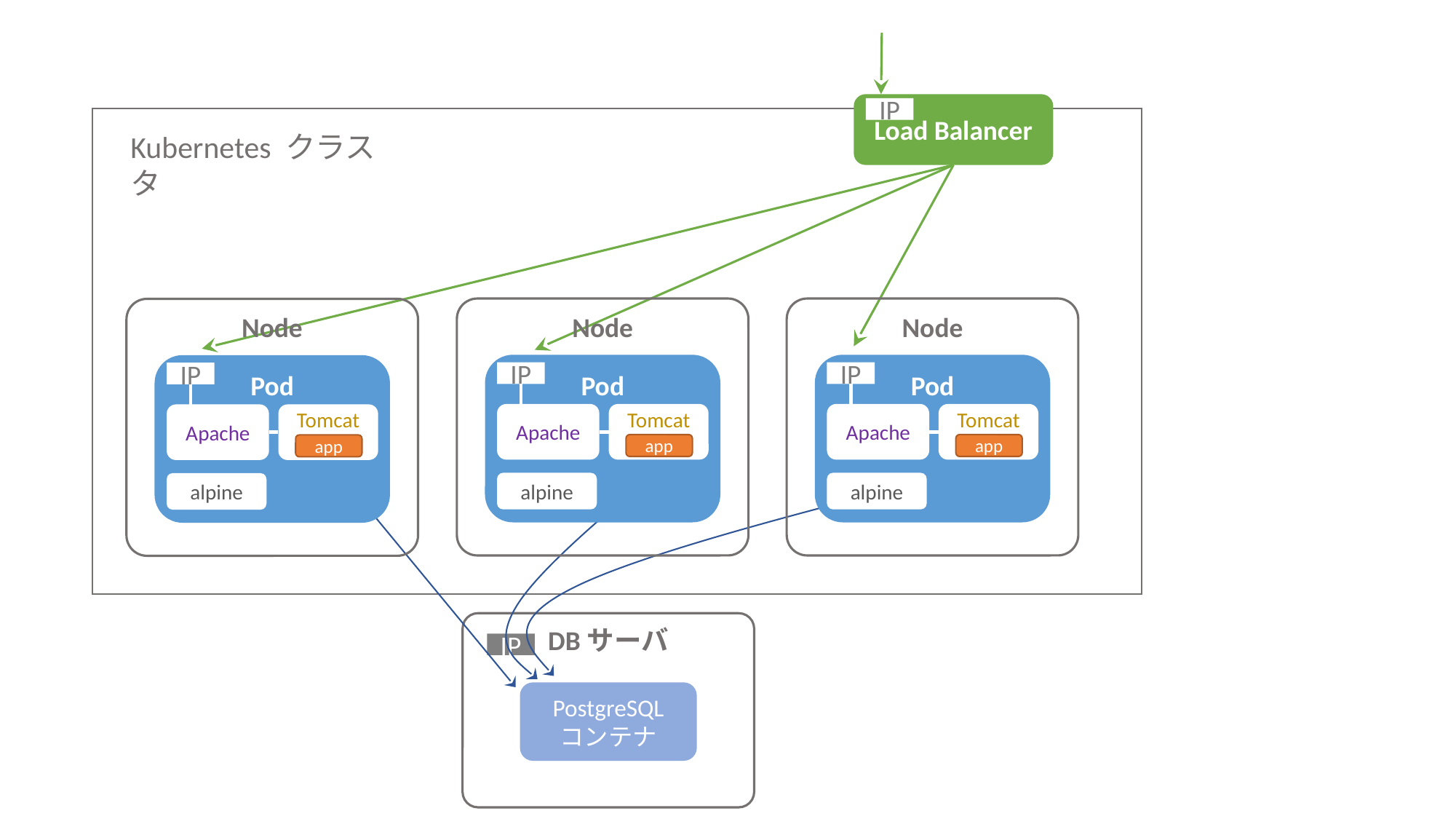

Load Balancer
IP

Kubernetes クラスタ
Node

Pod

IP
Tomcat

Apache
alpine
app
Node

Pod

IP
Tomcat

Apache
alpine
app
Node

Pod

IP
Tomcat

Apache
alpine
app

DBサーバ

IP
PostgreSQL
コンテナ